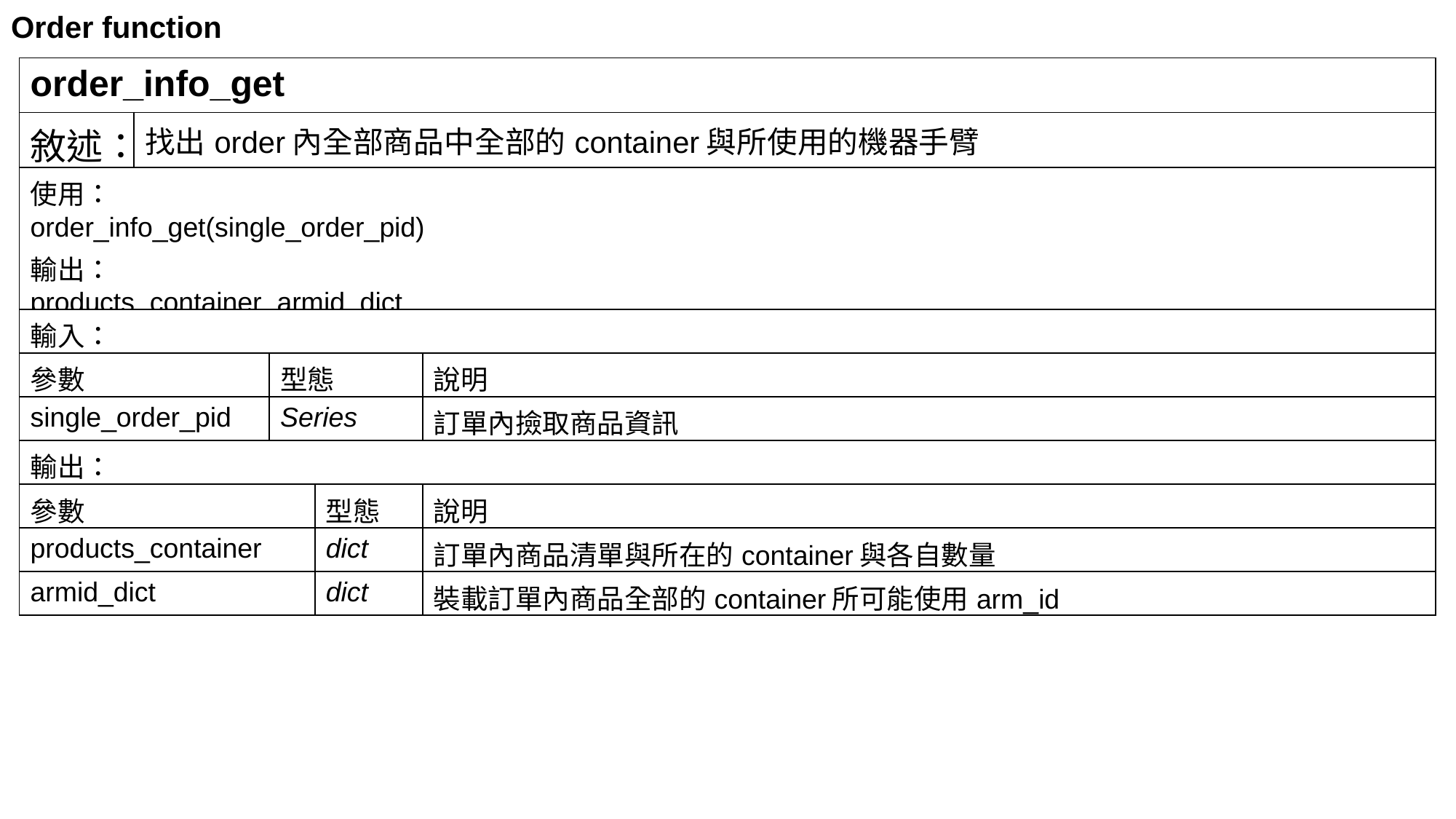

# Order function
| order\_info\_get |  |  |  |  |
| --- | --- | --- | --- | --- |
| 敘述： | 找出order內全部商品中全部的container與所使用的機器手臂 | 將訂單以商品為依據依照目前機器手臂工作量進行排序 |  |  |
| 使用： ﻿order\_info\_get(single\_order\_pid) 輸出： ﻿products\_container ,armid\_dict |  |  |  |  |
| 輸入： |  |  |  |  |
| 參數 |  | 型態 |  | 說明 |
| single\_order\_pid |  | Series |  | 訂單內撿取商品資訊 |
| 輸出： |  |  |  |  |
| 參數 |  |  | 型態 | 說明 |
| ﻿﻿products\_container |  | list | dict | 訂單內商品清單與所在的container與各自數量 |
| armid\_dict |  |  | dict | 裝載訂單內商品全部的container所可能使用arm\_id |
﻿